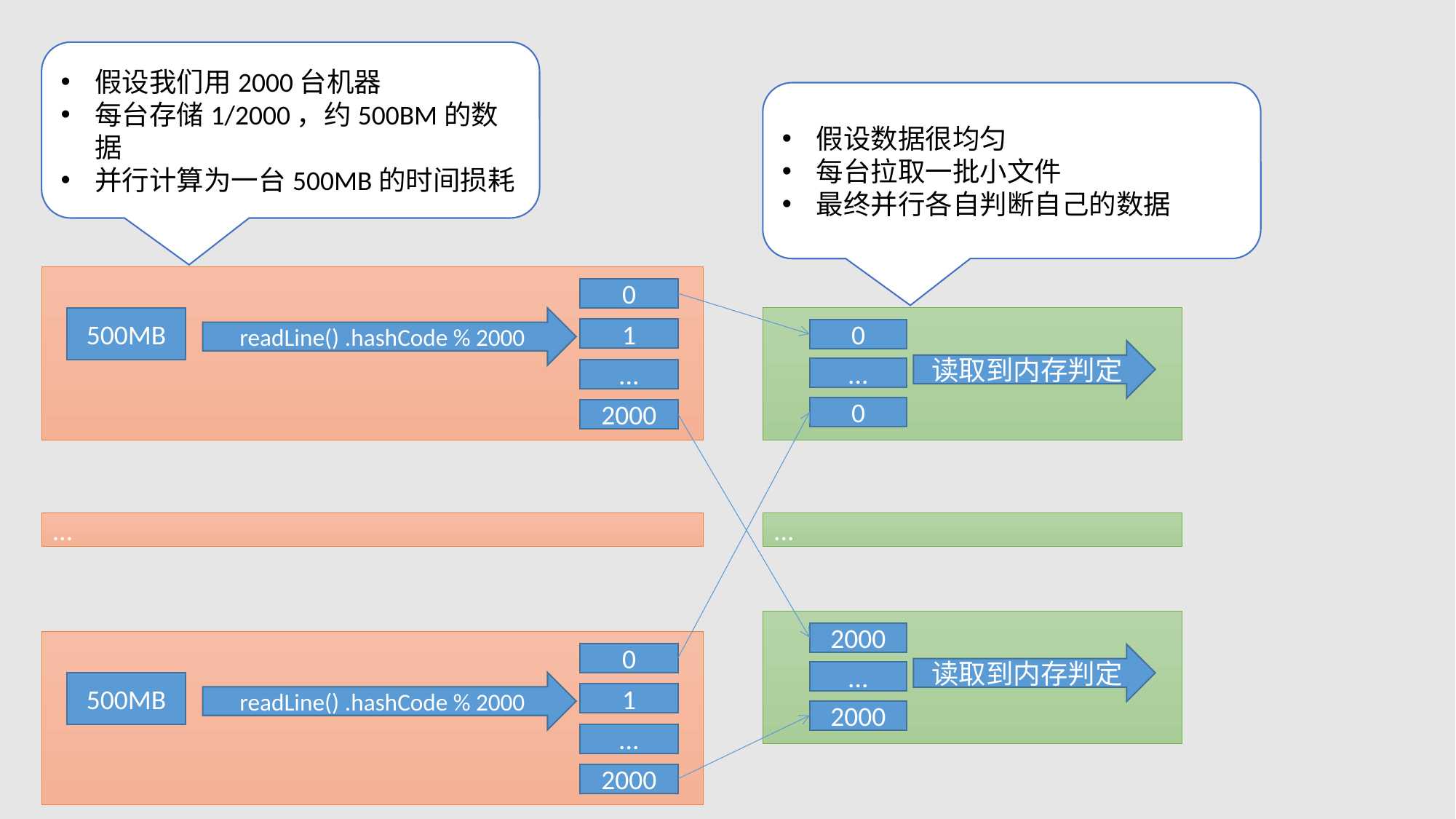

假设我们用2000台机器
每台存储1/2000，约500BM的数据
并行计算为一台500MB的时间损耗
假设数据很均匀
每台拉取一批小文件
最终并行各自判断自己的数据

0
500MB
readLine() .hashCode % 2000
1
...
2000

0
读取到内存判定
...
0
...
...

2000
读取到内存判定
...
2000

0
500MB
readLine() .hashCode % 2000
1
...
2000